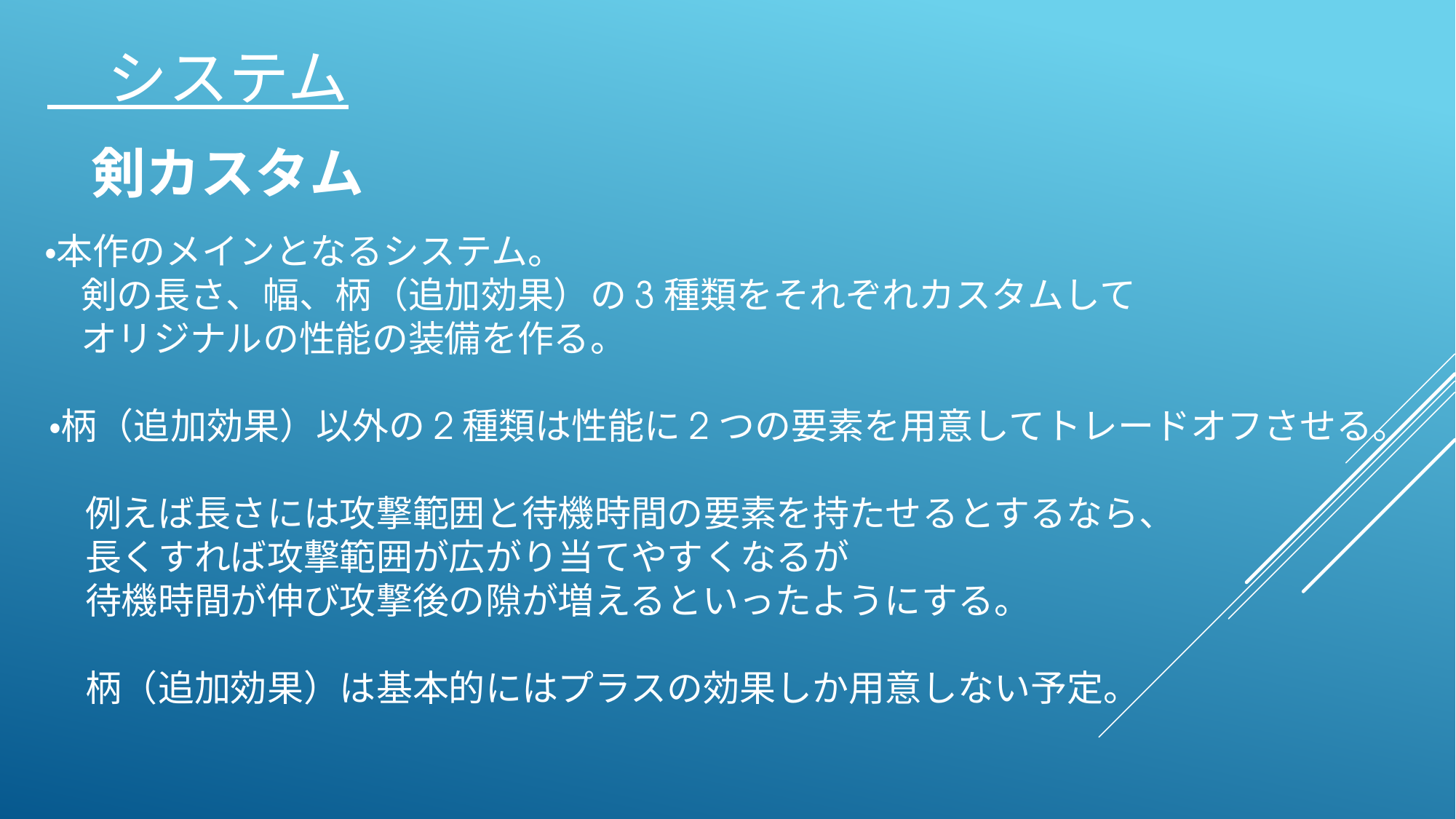

システム
剣カスタム
・本作のメインとなるシステム。
　剣の長さ、幅、柄（追加効果）の3種類をそれぞれカスタムして
　オリジナルの性能の装備を作る。
・柄（追加効果）以外の2種類は性能に2つの要素を用意してトレードオフさせる。

　例えば長さには攻撃範囲と待機時間の要素を持たせるとするなら、
　長くすれば攻撃範囲が広がり当てやすくなるが
　待機時間が伸び攻撃後の隙が増えるといったようにする。

　柄（追加効果）は基本的にはプラスの効果しか用意しない予定。